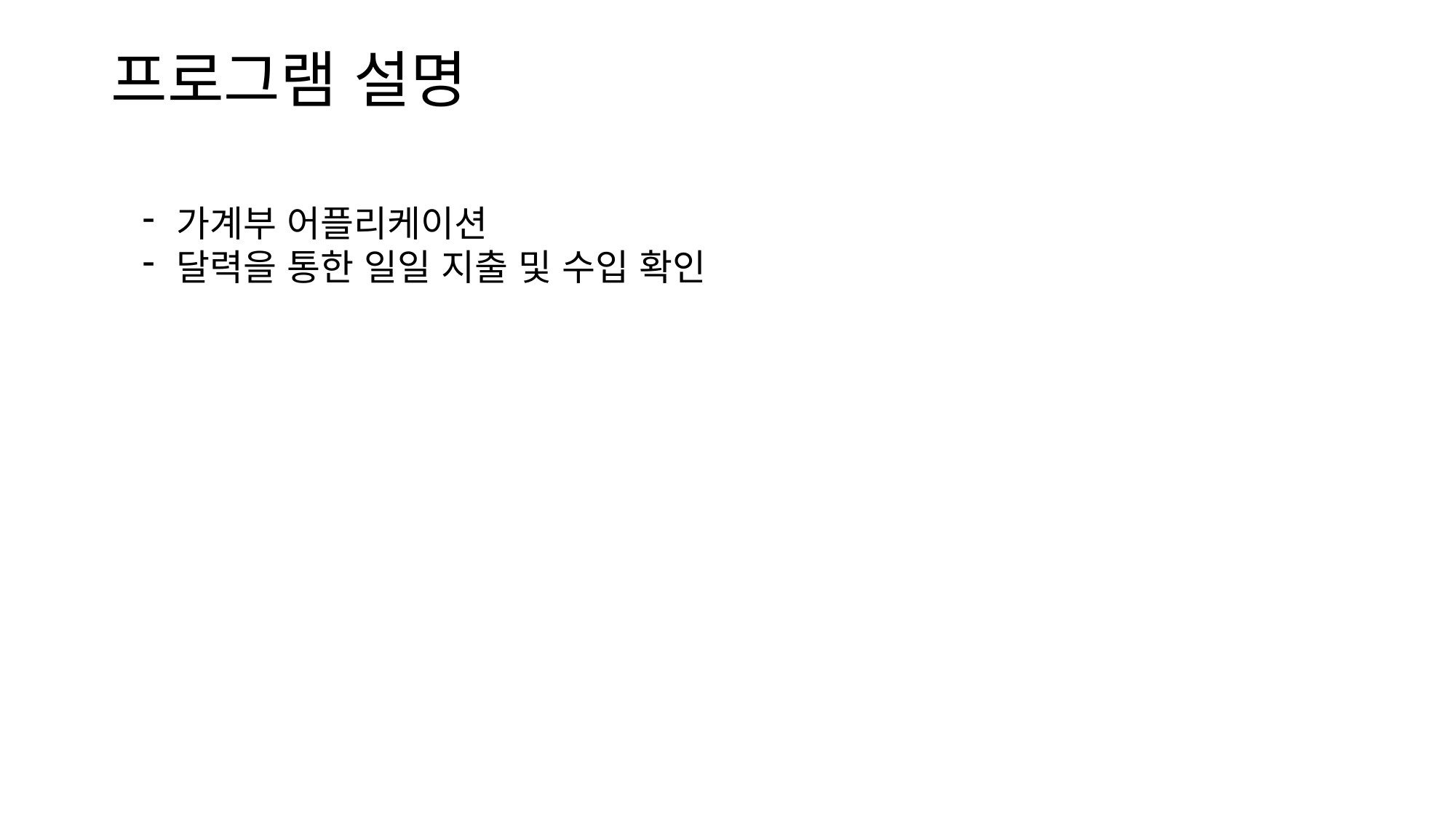

# 프로그램 설명
가계부 어플리케이션
달력을 통한 일일 지출 및 수입 확인